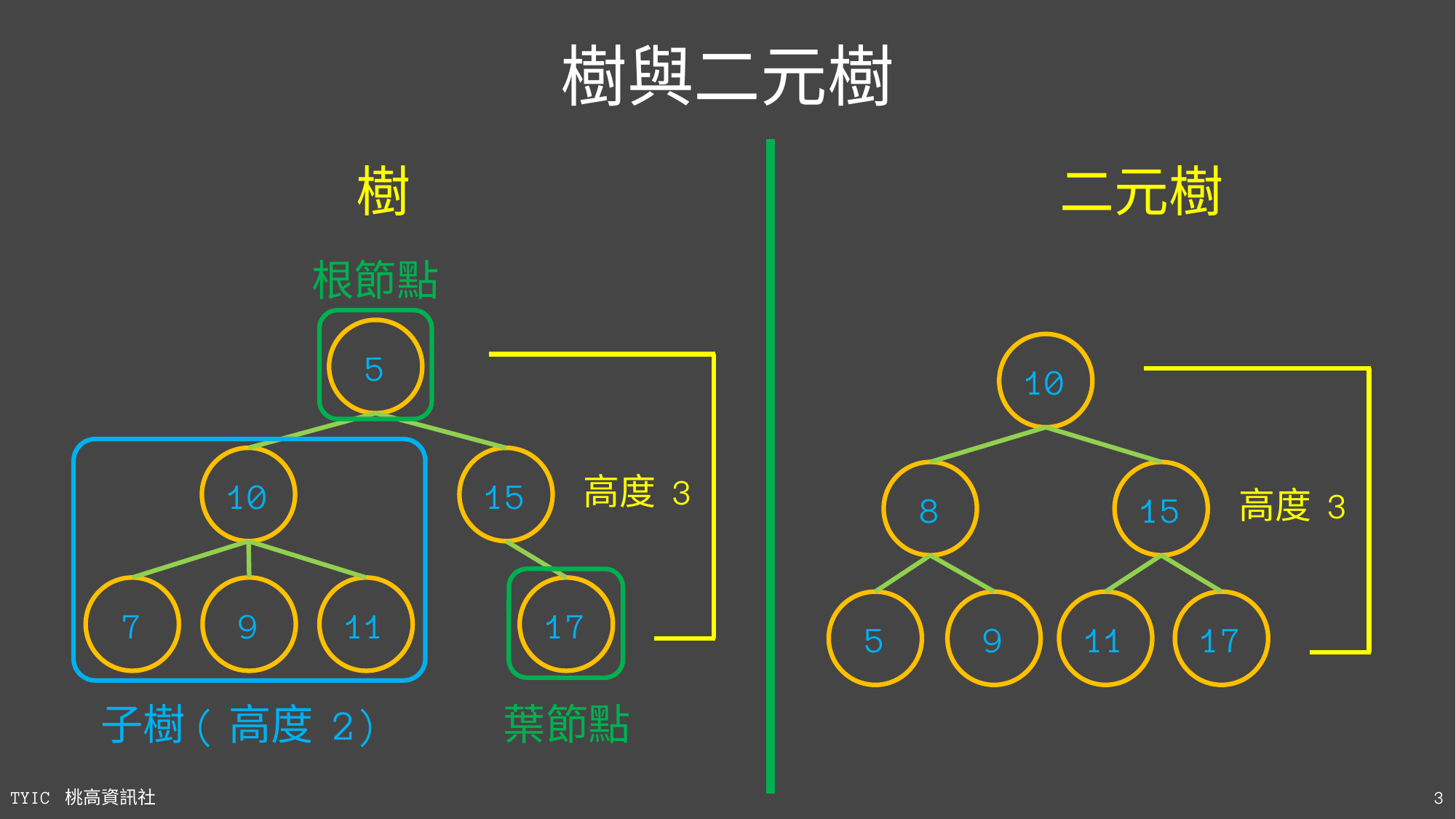

# 樹與二元樹
樹
二元樹
根節點

5

10
15
高度 3

7
9
11
17
子樹(高度 2)
葉節點
10
8
15
5
9
11
17
高度 3